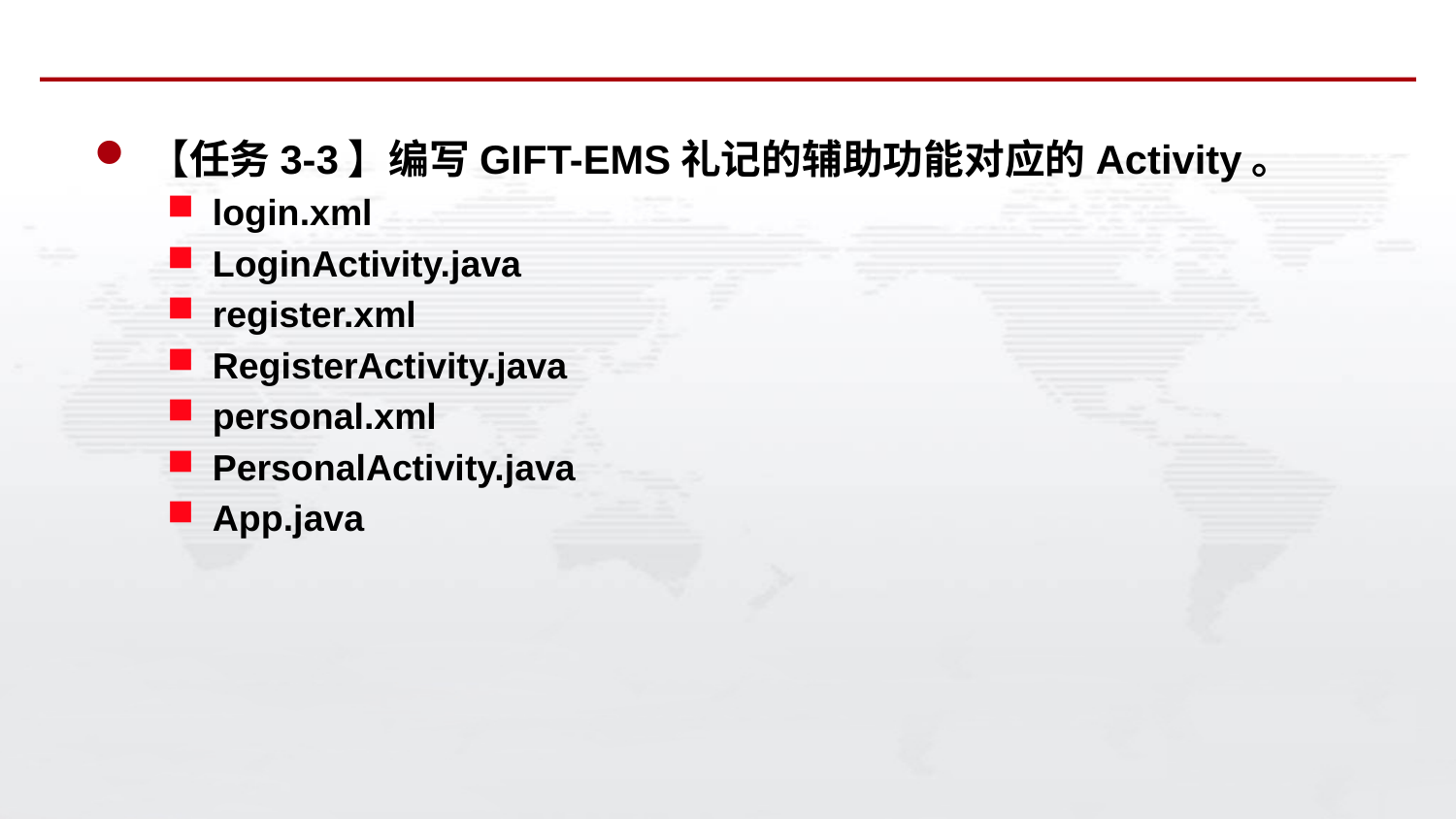

#
【任务3-3】编写GIFT-EMS礼记的辅助功能对应的Activity。
login.xml
LoginActivity.java
register.xml
RegisterActivity.java
personal.xml
PersonalActivity.java
App.java